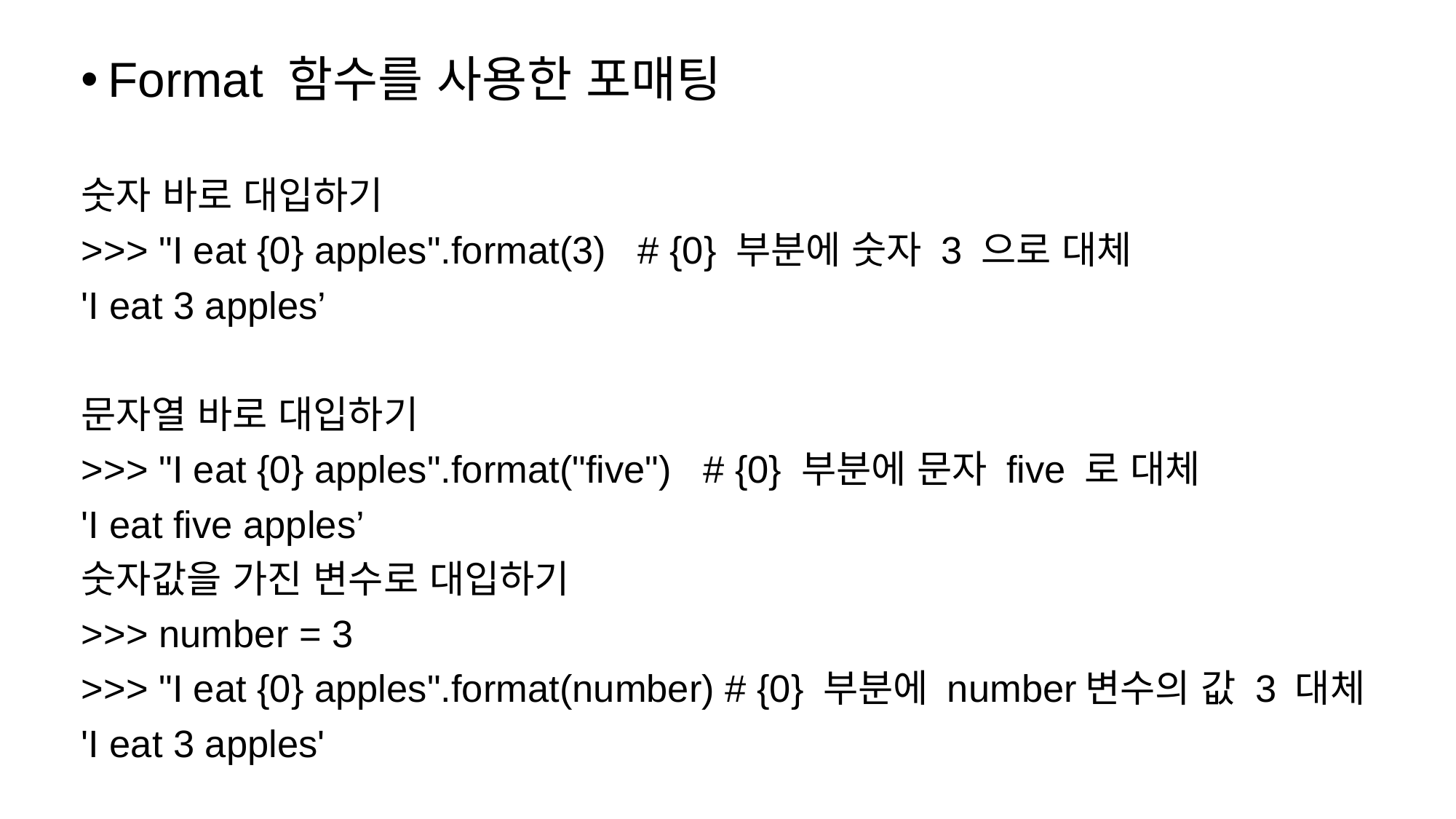

Format 함수를 사용한 포매팅

숫자 바로 대입하기
>>> "I eat {0} apples".format(3)   # {0} 부분에 숫자 3 으로 대체
'I eat 3 apples’

문자열 바로 대입하기
>>> "I eat {0} apples".format("five")   # {0} 부분에 문자 five 로 대체
'I eat five apples’
숫자값을 가진 변수로 대입하기
>>> number = 3
>>> "I eat {0} apples".format(number) # {0} 부분에 number변수의 값 3 대체
'I eat 3 apples'